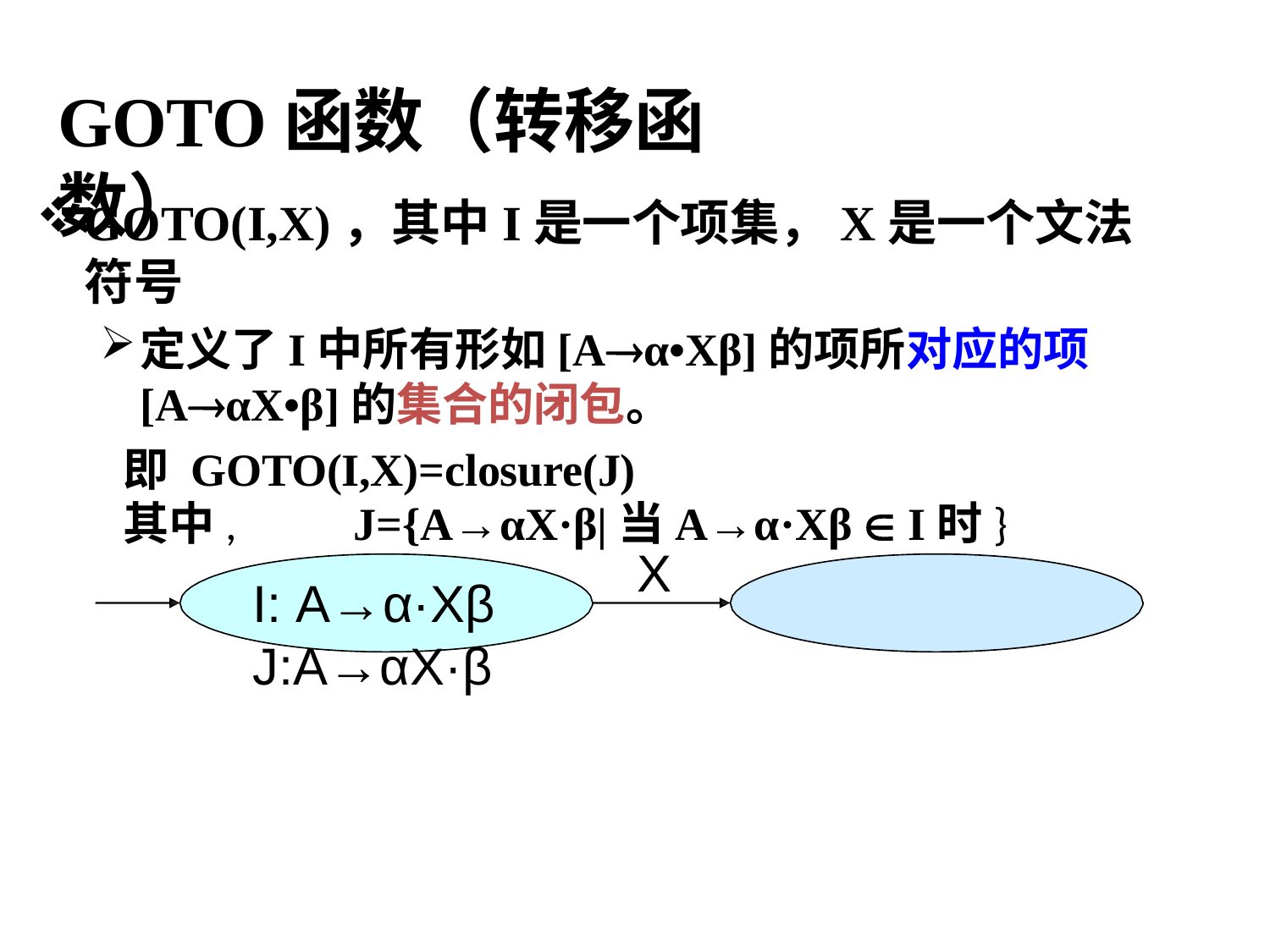

# GOTO函数（转移函数）
GOTO(I,X)，其中I是一个项集，X是一个文法符号
定义了I中所有形如[A→α•Xβ]的项所对应的项
[A→αX•β]的集合的闭包。
即 GOTO(I,X)=closure(J)
其中,	J={A→αX·β|当A→α·Xβ ∈ I时}
X

I: A→α·Xβ	J:A→αX·β